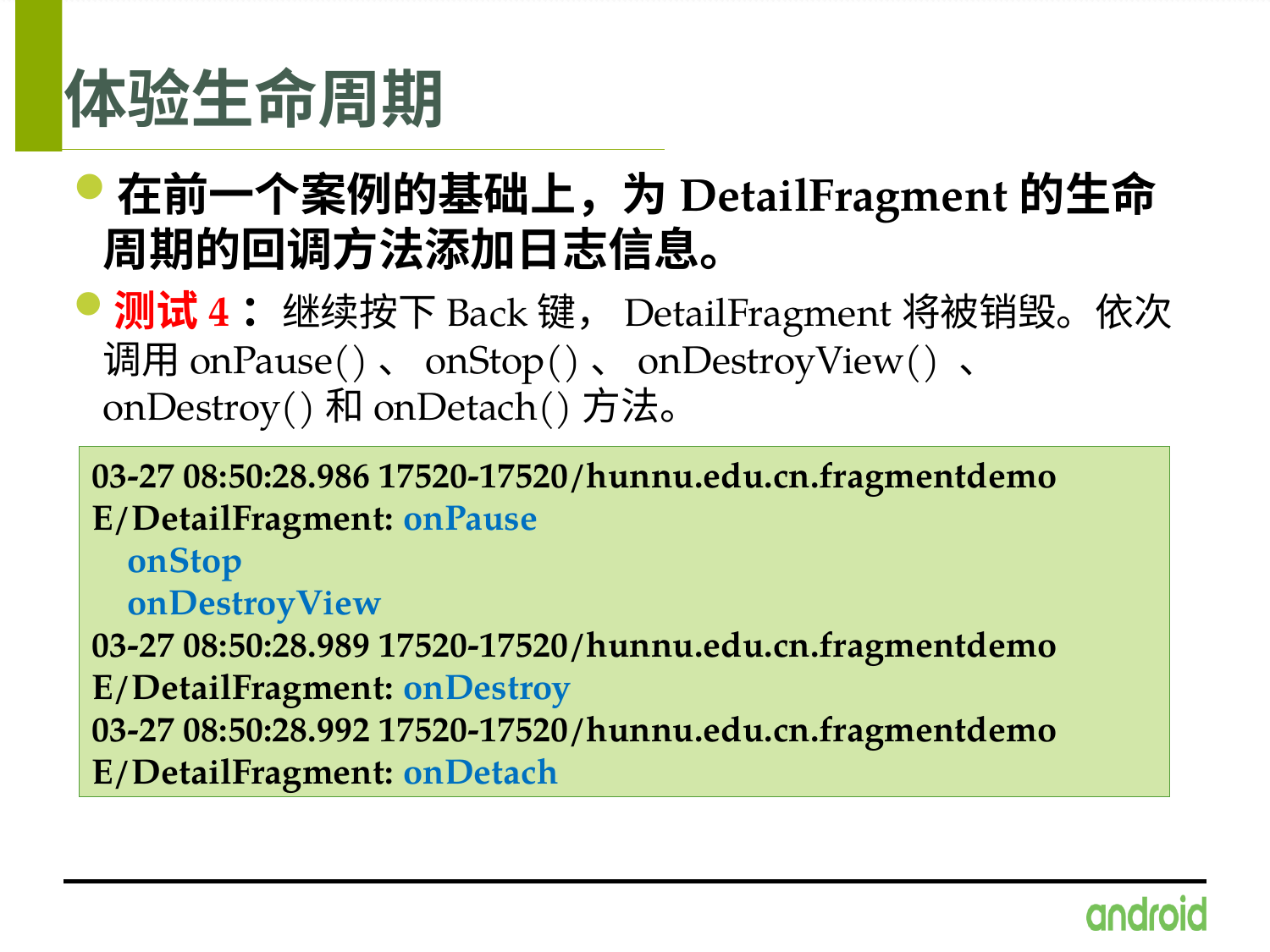

# 体验生命周期
在前一个案例的基础上，为DetailFragment的生命周期的回调方法添加日志信息。
测试4：继续按下Back键，DetailFragment将被销毁。依次调用onPause()、onStop()、onDestroyView() 、 onDestroy()和onDetach()方法。
03-27 08:50:28.986 17520-17520/hunnu.edu.cn.fragmentdemo E/DetailFragment: onPause
    onStop
    onDestroyView
03-27 08:50:28.989 17520-17520/hunnu.edu.cn.fragmentdemo E/DetailFragment: onDestroy
03-27 08:50:28.992 17520-17520/hunnu.edu.cn.fragmentdemo E/DetailFragment: onDetach